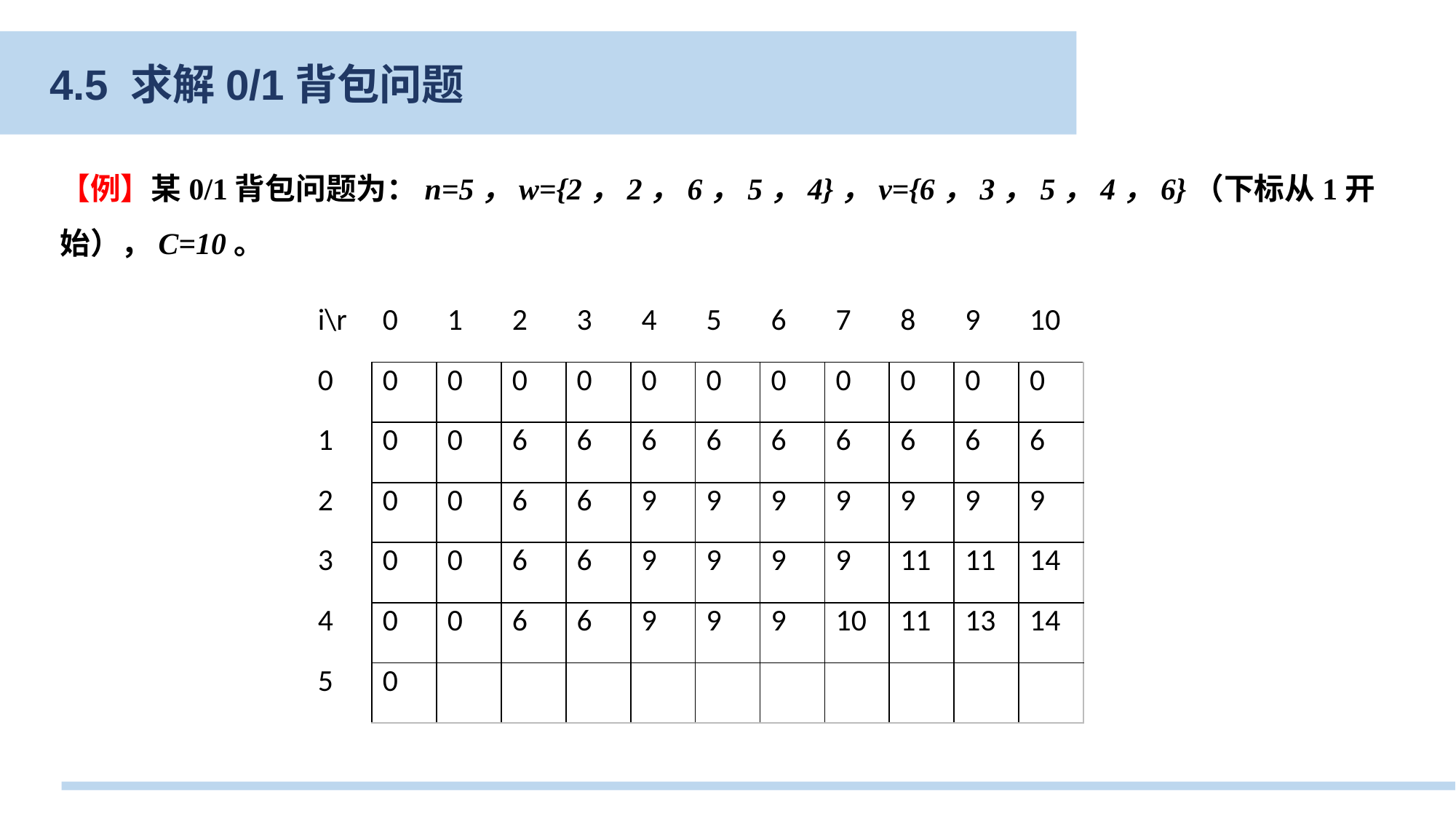

示例
4.5 求解0/1背包问题
【例】某0/1背包问题为：n=5，w={2，2，6，5，4}，v={6，3，5，4，6}（下标从1开始），C=10。
| i\r | 0 | 1 | 2 | 3 | 4 | 5 | 6 | 7 | 8 | 9 | 10 |
| --- | --- | --- | --- | --- | --- | --- | --- | --- | --- | --- | --- |
| 0 | 0 | 0 | 0 | 0 | 0 | 0 | 0 | 0 | 0 | 0 | 0 |
| 1 | 0 | 0 | 6 | 6 | 6 | 6 | 6 | 6 | 6 | 6 | 6 |
| 2 | 0 | 0 | 6 | 6 | 9 | 9 | 9 | 9 | 9 | 9 | 9 |
| 3 | 0 | 0 | 6 | 6 | 9 | 9 | 9 | 9 | 11 | 11 | 14 |
| 4 | 0 | 0 | 6 | 6 | 9 | 9 | 9 | 10 | 11 | 13 | 14 |
| 5 | 0 |  |  |  |  |  |  |  |  |  |  |